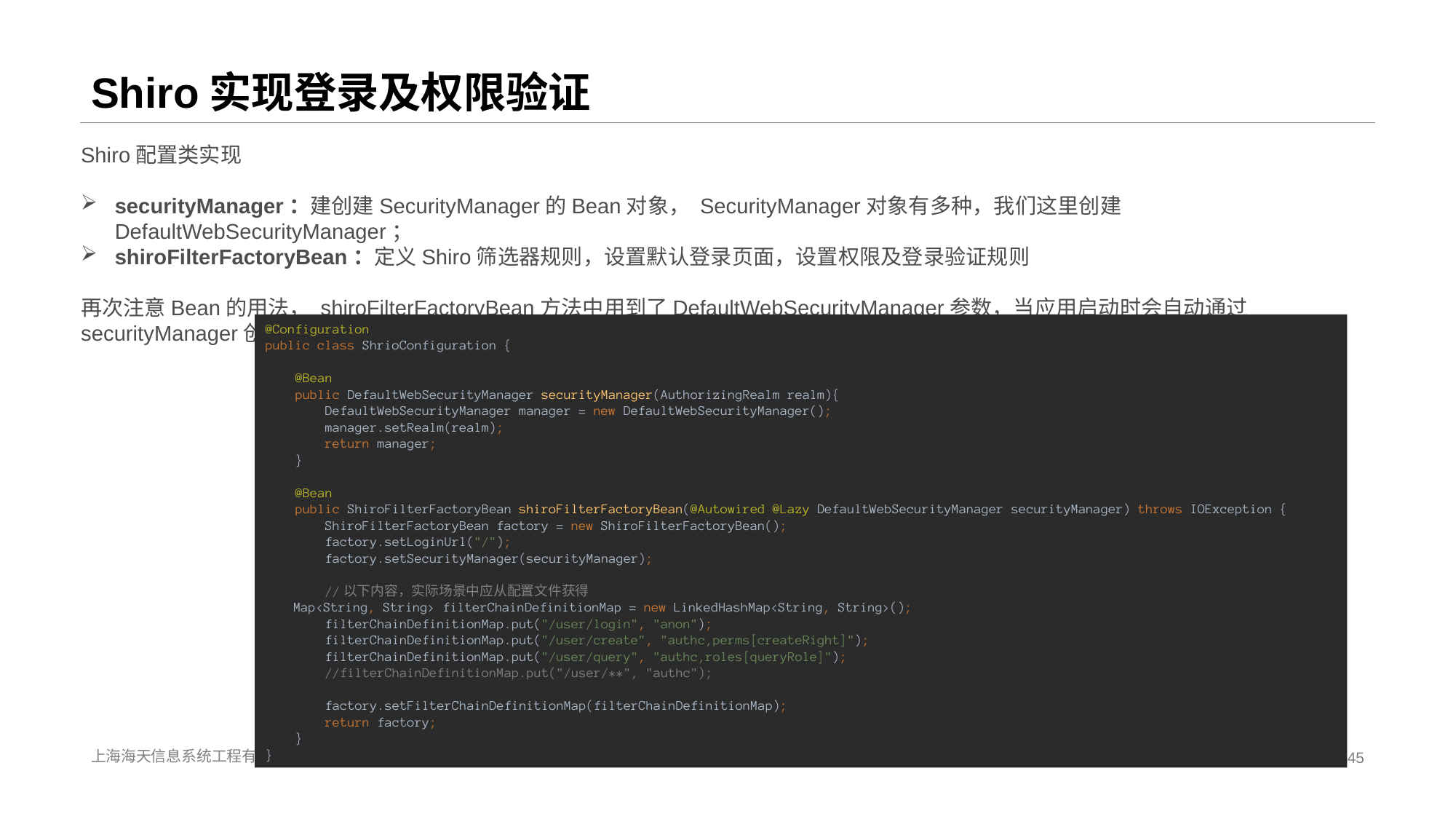

# Shiro实现登录及权限验证
Shiro配置类实现

securityManager：建创建SecurityManager的Bean对象， SecurityManager对象有多种，我们这里创建DefaultWebSecurityManager；
shiroFilterFactoryBean：定义Shiro筛选器规则，设置默认登录页面，设置权限及登录验证规则

再次注意Bean的用法， shiroFilterFactoryBean方法中用到了DefaultWebSecurityManager参数，当应用启动时会自动通过securityManager创建。
@Configuration
public class ShrioConfiguration {
    @Bean
    public DefaultWebSecurityManager securityManager(AuthorizingRealm realm){
        DefaultWebSecurityManager manager = new DefaultWebSecurityManager();
        manager.setRealm(realm);
        return manager;
    }
    @Bean
    public ShiroFilterFactoryBean shiroFilterFactoryBean(@Autowired @Lazy DefaultWebSecurityManager securityManager) throws IOException {
        ShiroFilterFactoryBean factory = new ShiroFilterFactoryBean();
        factory.setLoginUrl("/");
        factory.setSecurityManager(securityManager);
        //以下内容，实际场景中应从配置文件获得
        Map<String, String> filterChainDefinitionMap = new LinkedHashMap<String, String>();
        filterChainDefinitionMap.put("/user/login", "anon");
        filterChainDefinitionMap.put("/user/create", "authc,perms[createRight]");
        filterChainDefinitionMap.put("/user/query", "authc,roles[queryRole]");
        //filterChainDefinitionMap.put("/user/**", "authc");
        factory.setFilterChainDefinitionMap(filterChainDefinitionMap);
        return factory;
    }
}
上海海天信息系统工程有限公司
45